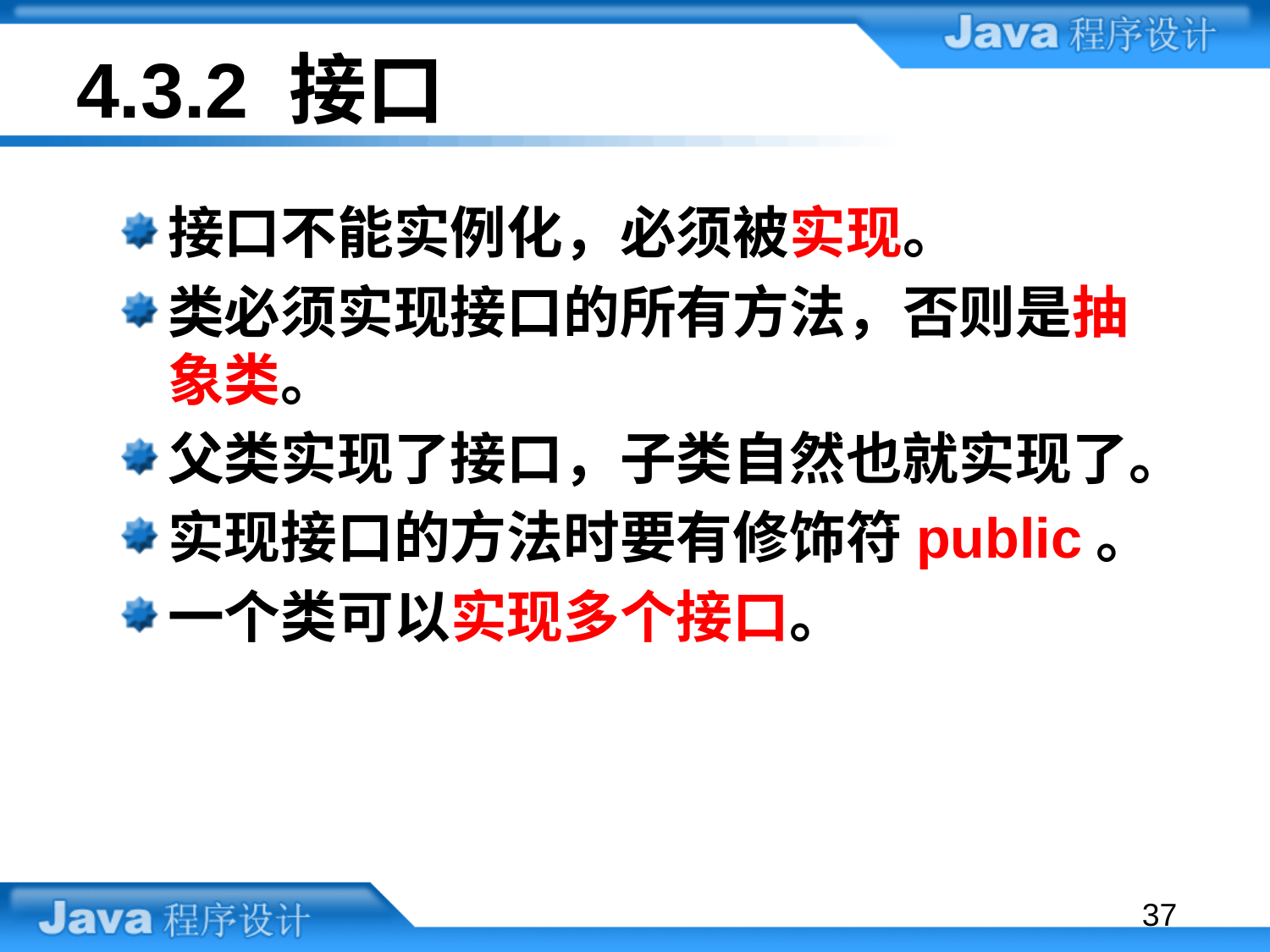

# 4.3.2 接口
接口不能实例化，必须被实现。
类必须实现接口的所有方法，否则是抽象类。
父类实现了接口，子类自然也就实现了。
实现接口的方法时要有修饰符public。
一个类可以实现多个接口。